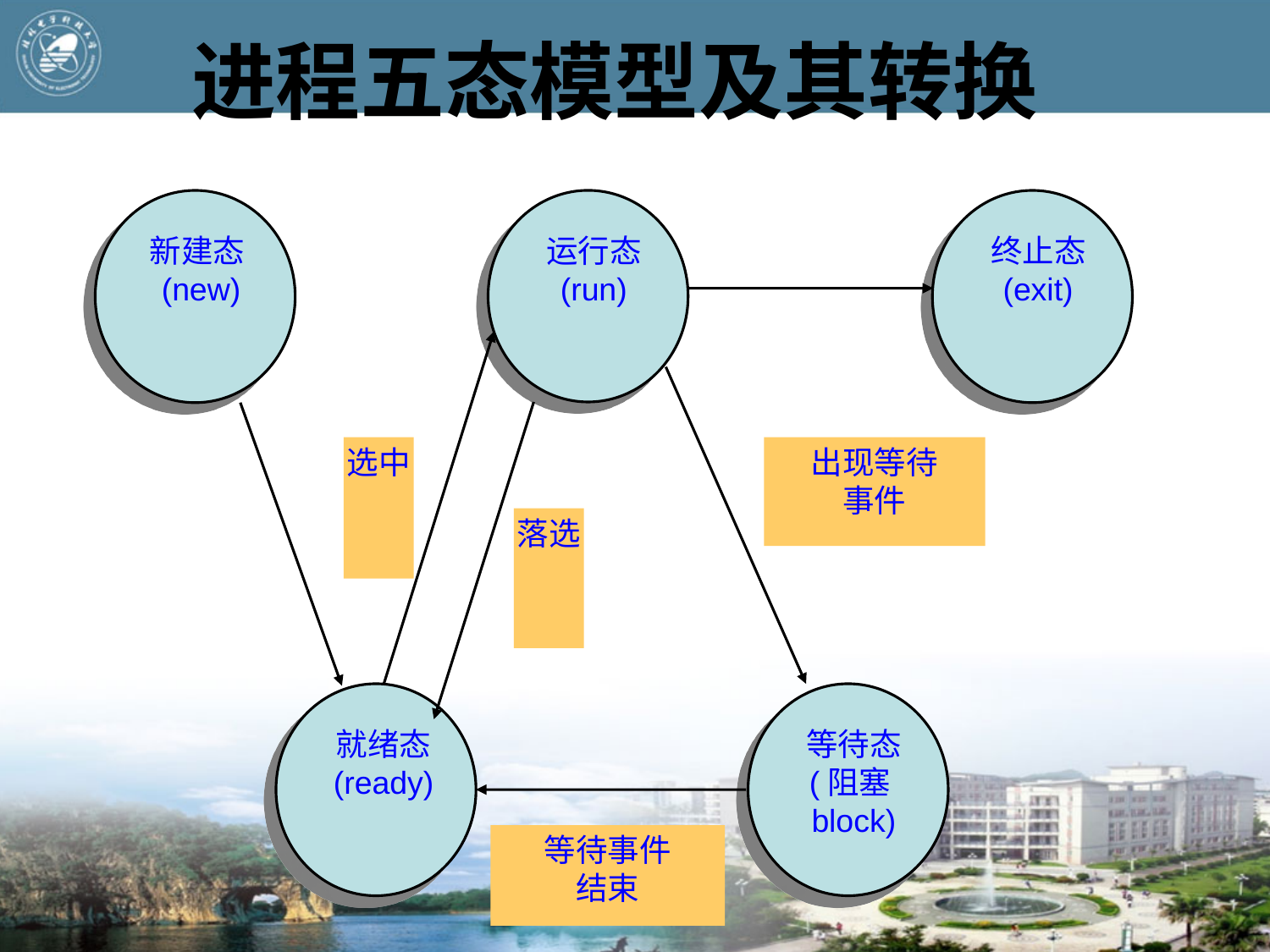

# 进程五态模型及其转换

新建态(new)
终止态
(exit)
运行态
(run)

选中
出现等待
事件
落选

就绪态
(ready)
等待态
(阻塞block)

等待事件
结束